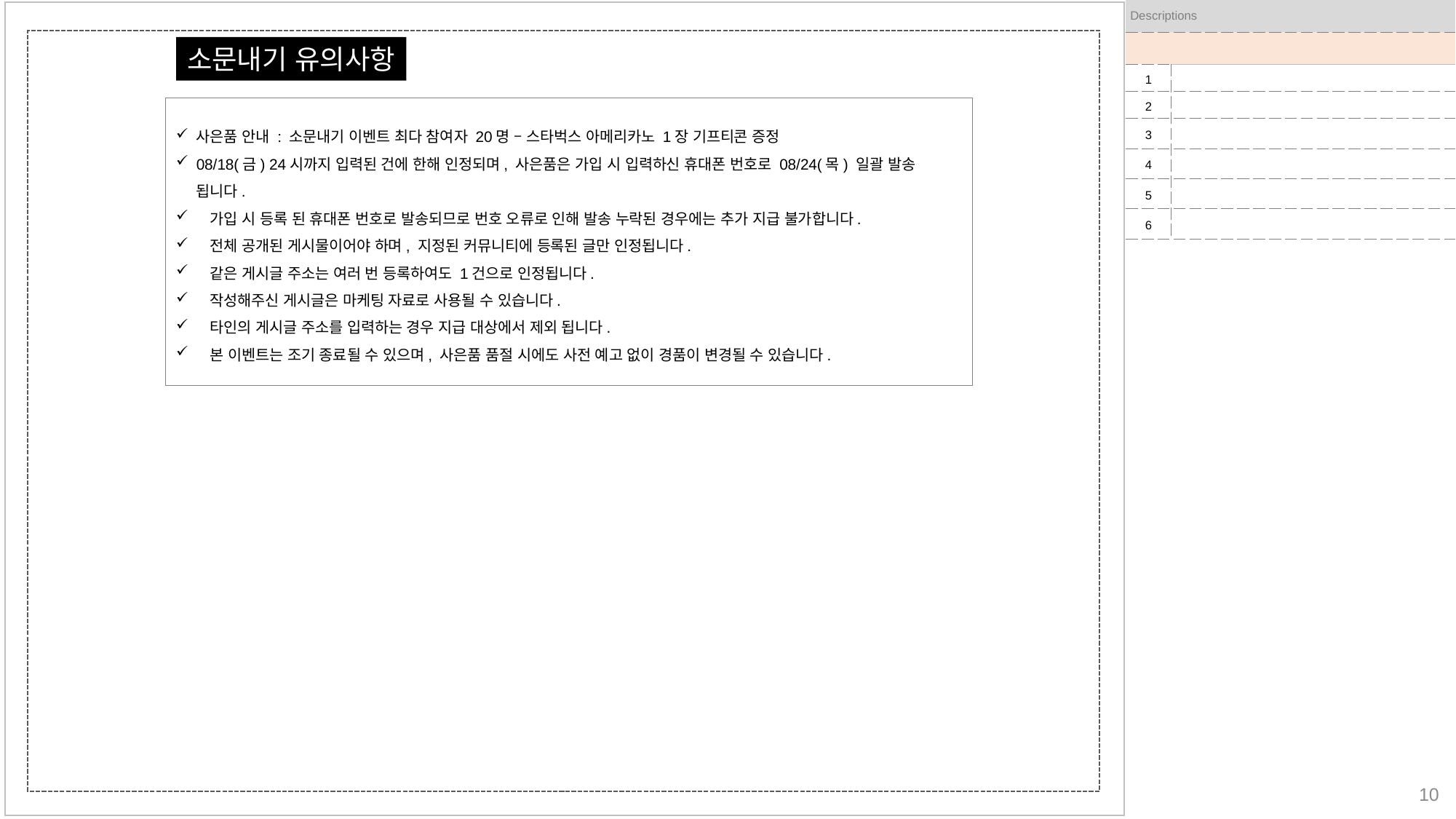

| Descriptions |  |
| --- | --- |
|  |  |
| 1 |  |
| 2 |  |
| 3 |  |
| 4 |  |
| 5 |  |
| 6 |  |

소문내기 유의사항

사은품 안내 : 소문내기 이벤트 최다 참여자 20명 – 스타벅스 아메리카노 1장 기프티콘 증정
08/18(금) 24시까지 입력된 건에 한해 인정되며, 사은품은 가입 시 입력하신 휴대폰 번호로 08/24(목) 일괄 발송 됩니다.
가입 시 등록 된 휴대폰 번호로 발송되므로 번호 오류로 인해 발송 누락된 경우에는 추가 지급 불가합니다.
전체 공개된 게시물이어야 하며, 지정된 커뮤니티에 등록된 글만 인정됩니다.
같은 게시글 주소는 여러 번 등록하여도 1건으로 인정됩니다.
작성해주신 게시글은 마케팅 자료로 사용될 수 있습니다.
타인의 게시글 주소를 입력하는 경우 지급 대상에서 제외 됩니다.
본 이벤트는 조기 종료될 수 있으며, 사은품 품절 시에도 사전 예고 없이 경품이 변경될 수 있습니다.
10